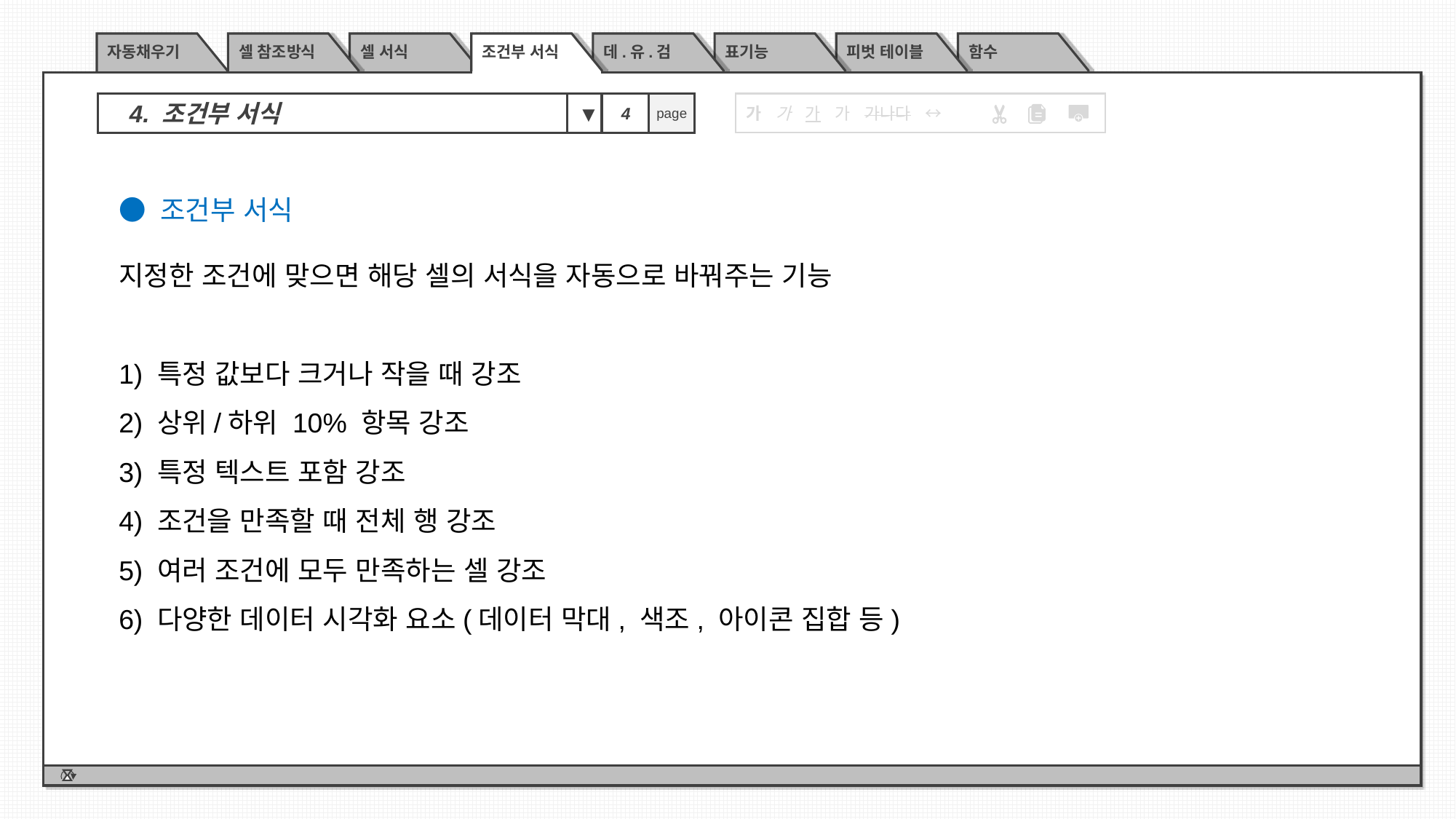

자동채우기
셀 참조방식
셀 서식
조건부 서식
데.유.검
표기능
피벗 테이블
함수

4. 조건부 서식
▼
4
page
가   가   가   가   가나다   ↔

● 조건부 서식

지정한 조건에 맞으면 해당 셀의 서식을 자동으로 바꿔주는 기능

1) 특정 값보다 크거나 작을 때 강조
2) 상위/하위 10% 항목 강조
3) 특정 텍스트 포함 강조
4) 조건을 만족할 때 전체 행 강조
5) 여러 조건에 모두 만족하는 셀 강조
6) 다양한 데이터 시각화 요소(데이터 막대, 색조, 아이콘 집합 등)